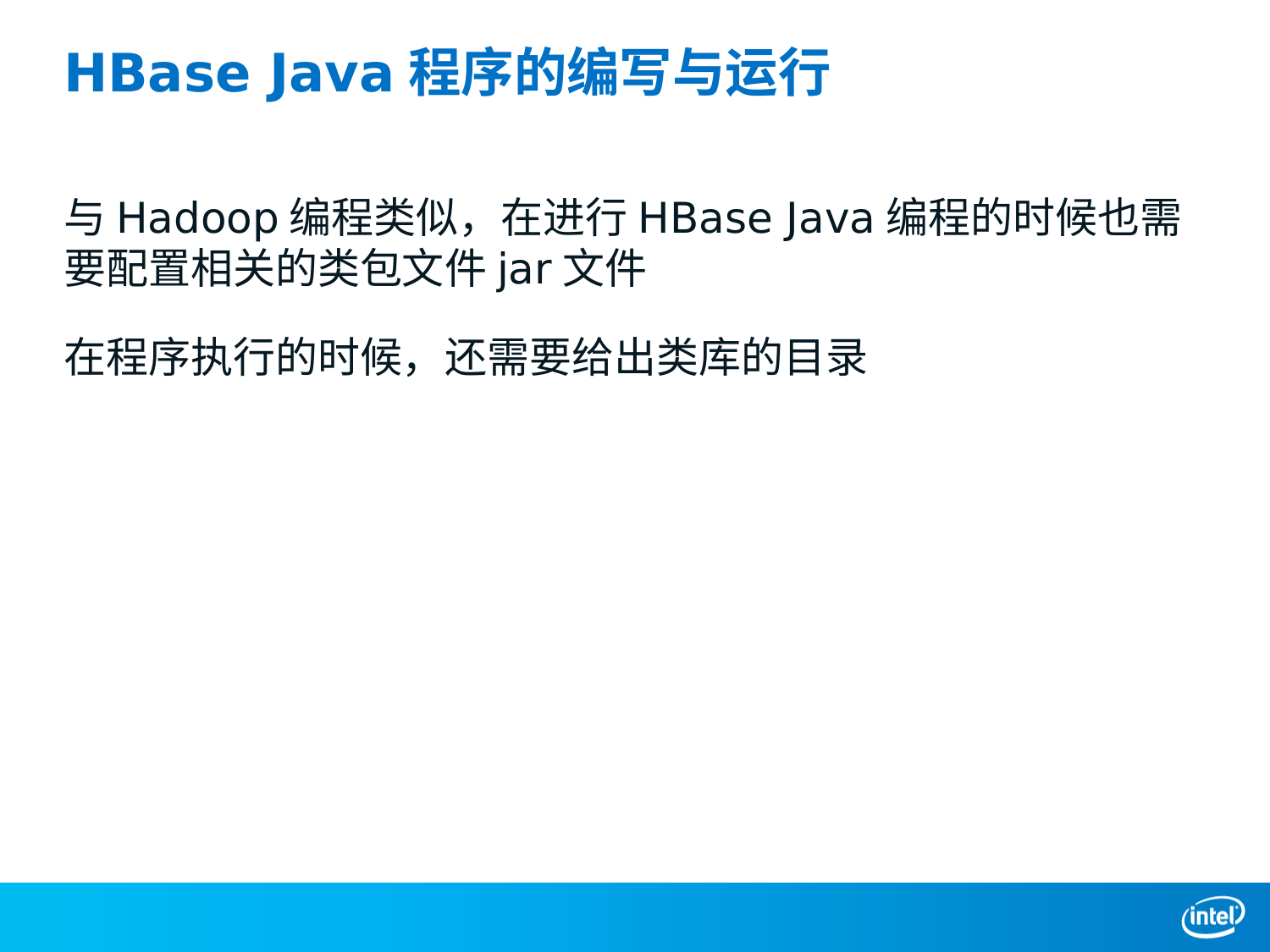

# HBase Java程序的编写与运行
与Hadoop编程类似，在进行HBase Java编程的时候也需要配置相关的类包文件jar文件
在程序执行的时候，还需要给出类库的目录